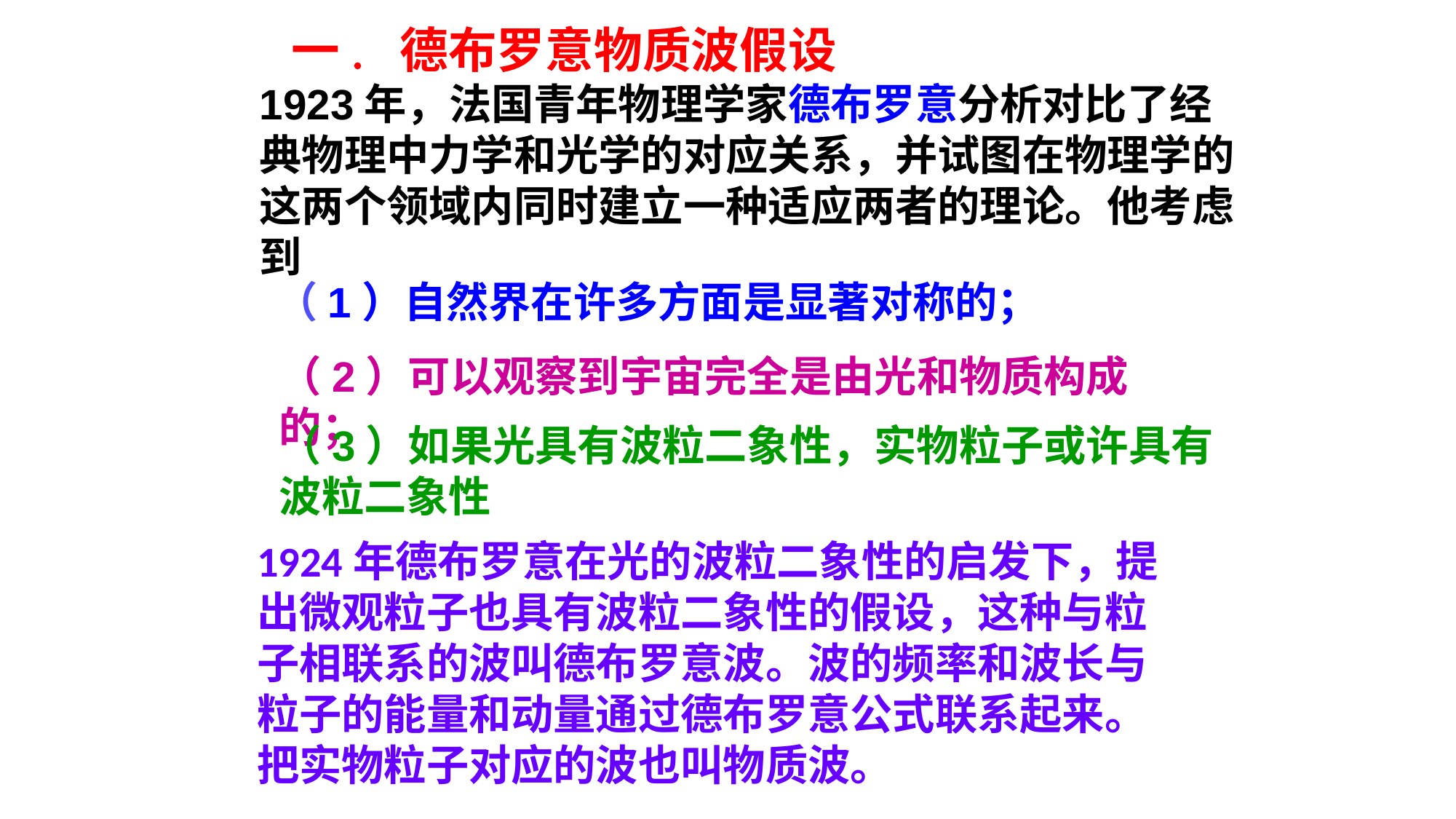

一. 德布罗意物质波假设
1923年，法国青年物理学家德布罗意分析对比了经典物理中力学和光学的对应关系，并试图在物理学的这两个领域内同时建立一种适应两者的理论。他考虑到
（1）自然界在许多方面是显著对称的；
（2）可以观察到宇宙完全是由光和物质构成的；
（3）如果光具有波粒二象性，实物粒子或许具有波粒二象性
1924年德布罗意在光的波粒二象性的启发下，提出微观粒子也具有波粒二象性的假设，这种与粒子相联系的波叫德布罗意波。波的频率和波长与粒子的能量和动量通过德布罗意公式联系起来。把实物粒子对应的波也叫物质波。